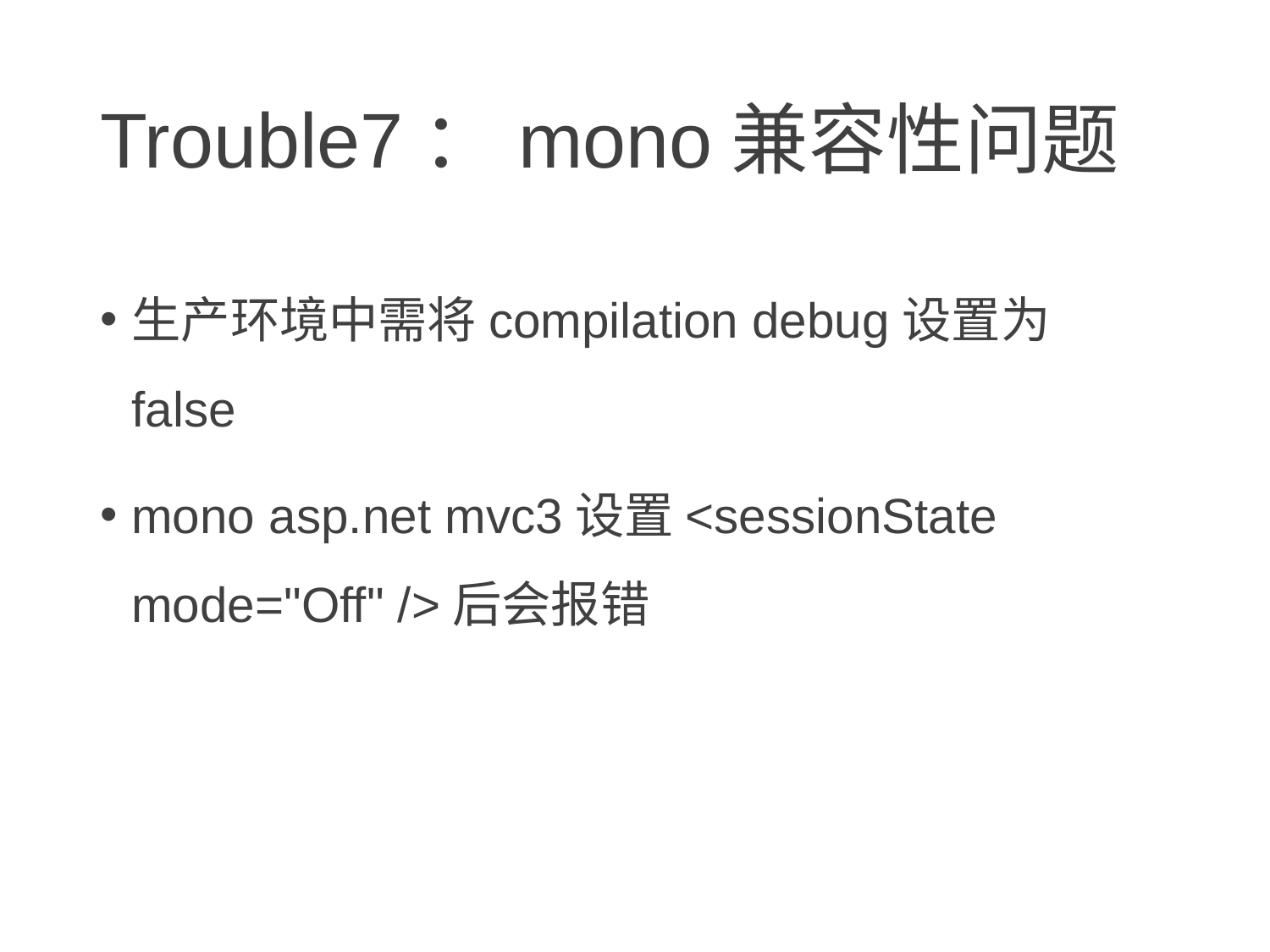

# Trouble7：mono兼容性问题
生产环境中需将compilation debug设置为false
mono asp.net mvc3设置<sessionState mode="Off" />后会报错